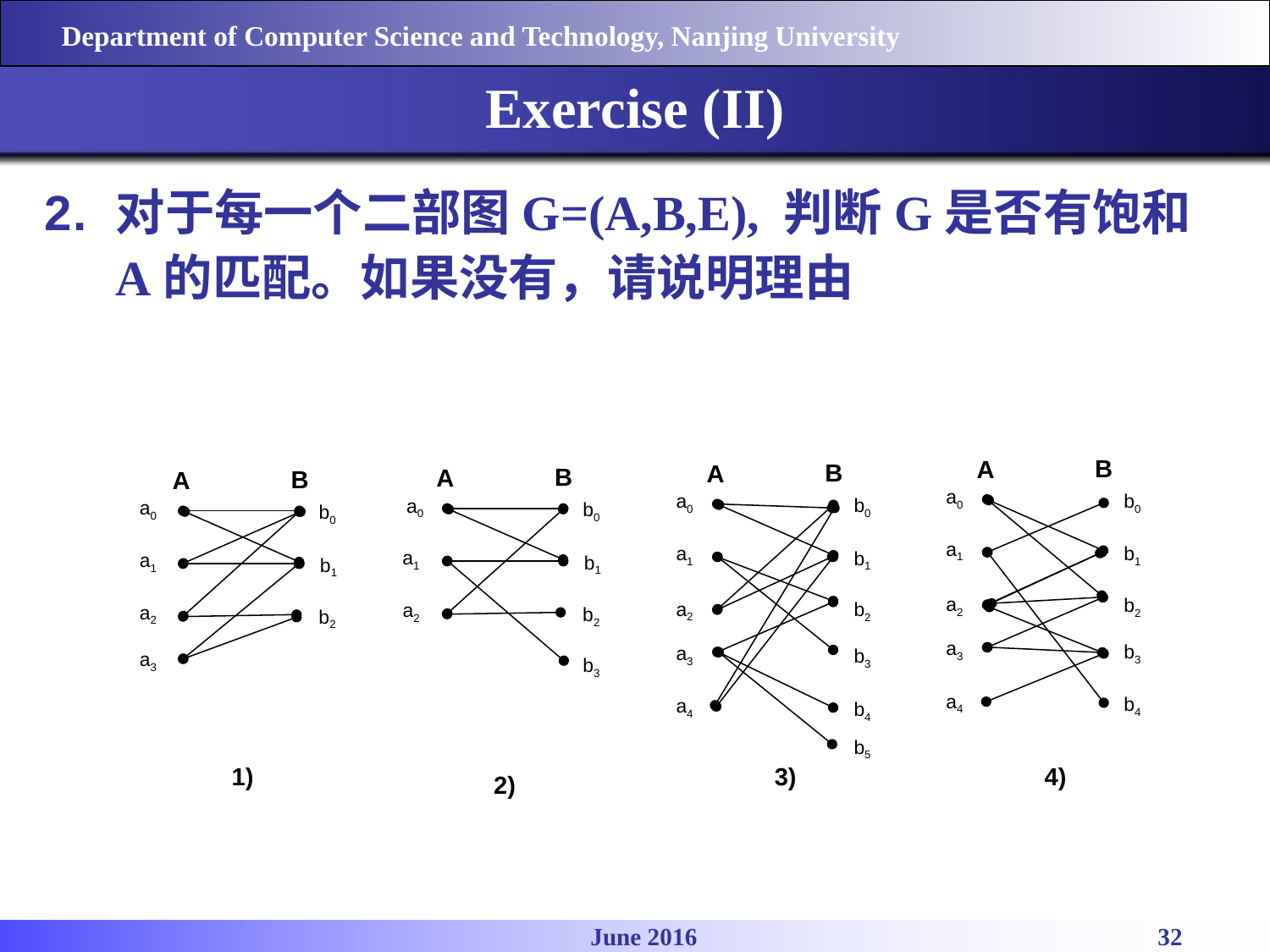

Exercise (II)
对于每一个二部图G=(A,B,E), 判断G是否有饱和A的匹配。如果没有，请说明理由

B
A
a0
b0
a1
b1
a2
b2
a3
b3
a4
b4
4)
B
A
a0
b0
a1
b1
a2
b2
a3
b3
a4
b4
b5
3)
B
A
a0
b0
a1
b1
a2
b2
b3
2)
B
A
a0
b0
a1
b1
a2
b2
a3
1)